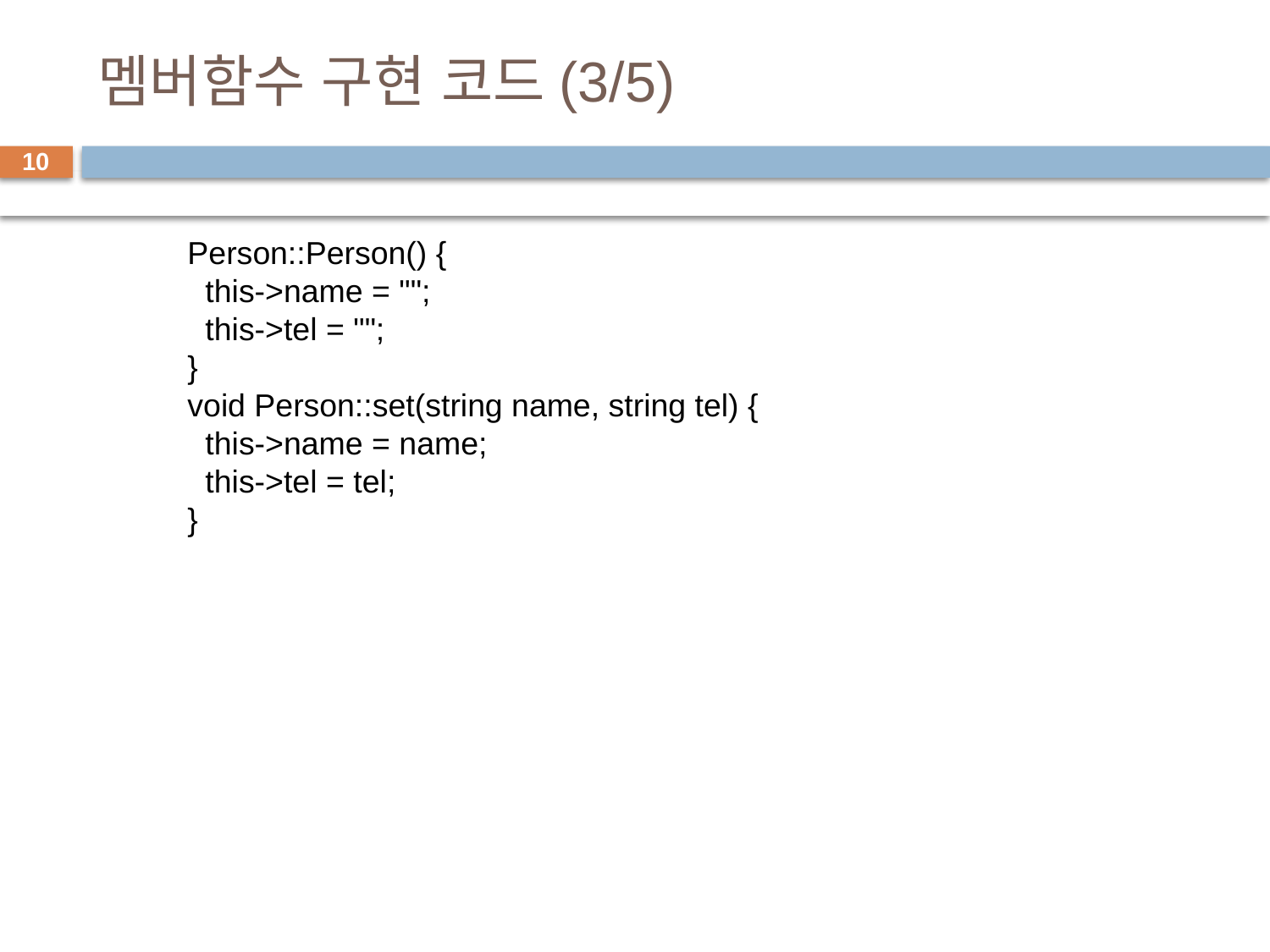

# 멤버함수 구현 코드(3/5)
10
Person::Person() {
  this->name = "";
  this->tel = "";
}
void Person::set(string name, string tel) {
  this->name = name;
  this->tel = tel;
}